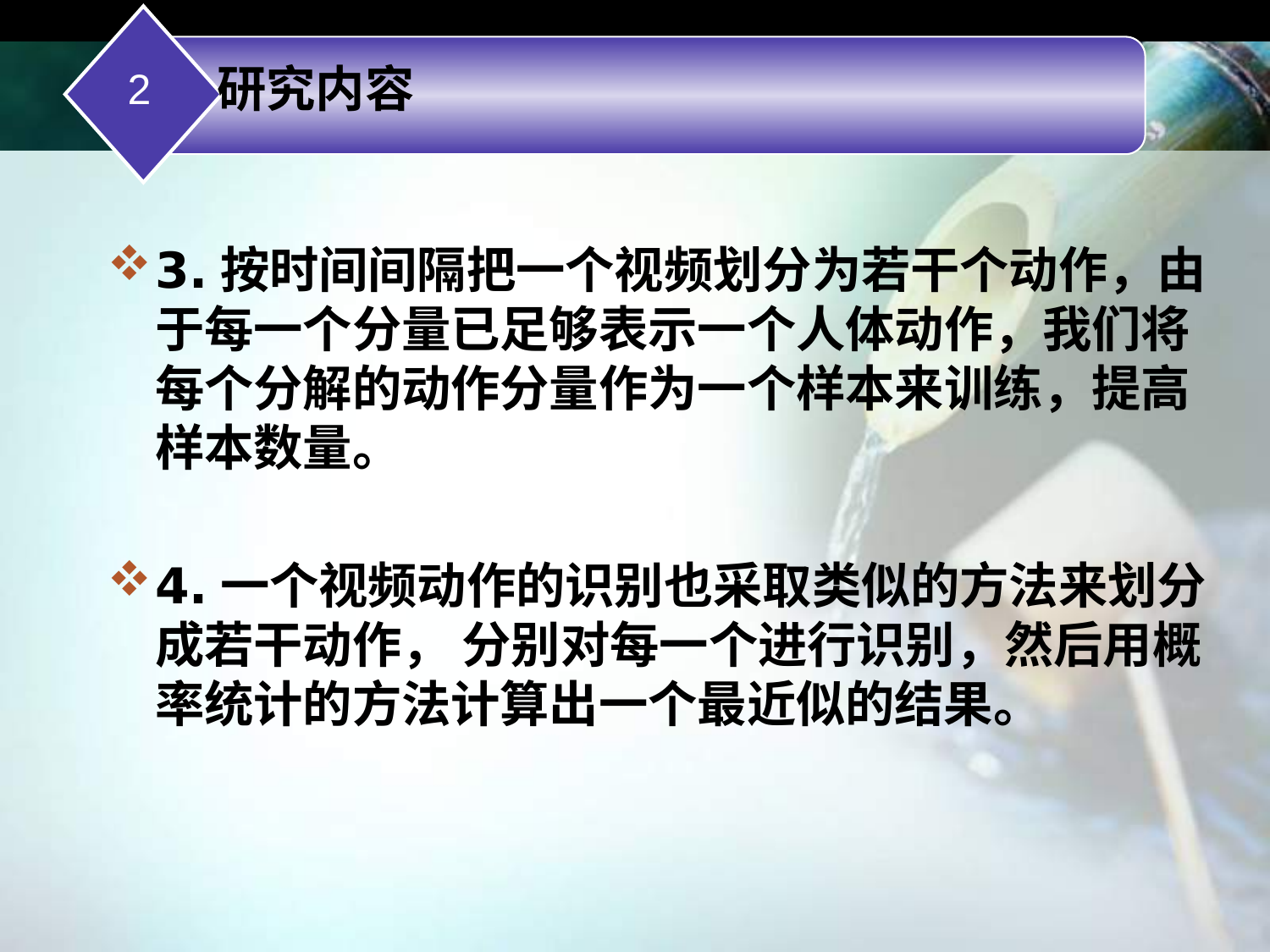

研究内容
2
3.按时间间隔把一个视频划分为若干个动作，由于每一个分量已足够表示一个人体动作，我们将每个分解的动作分量作为一个样本来训练，提高样本数量。

4.一个视频动作的识别也采取类似的方法来划分成若干动作， 分别对每一个进行识别，然后用概率统计的方法计算出一个最近似的结果。